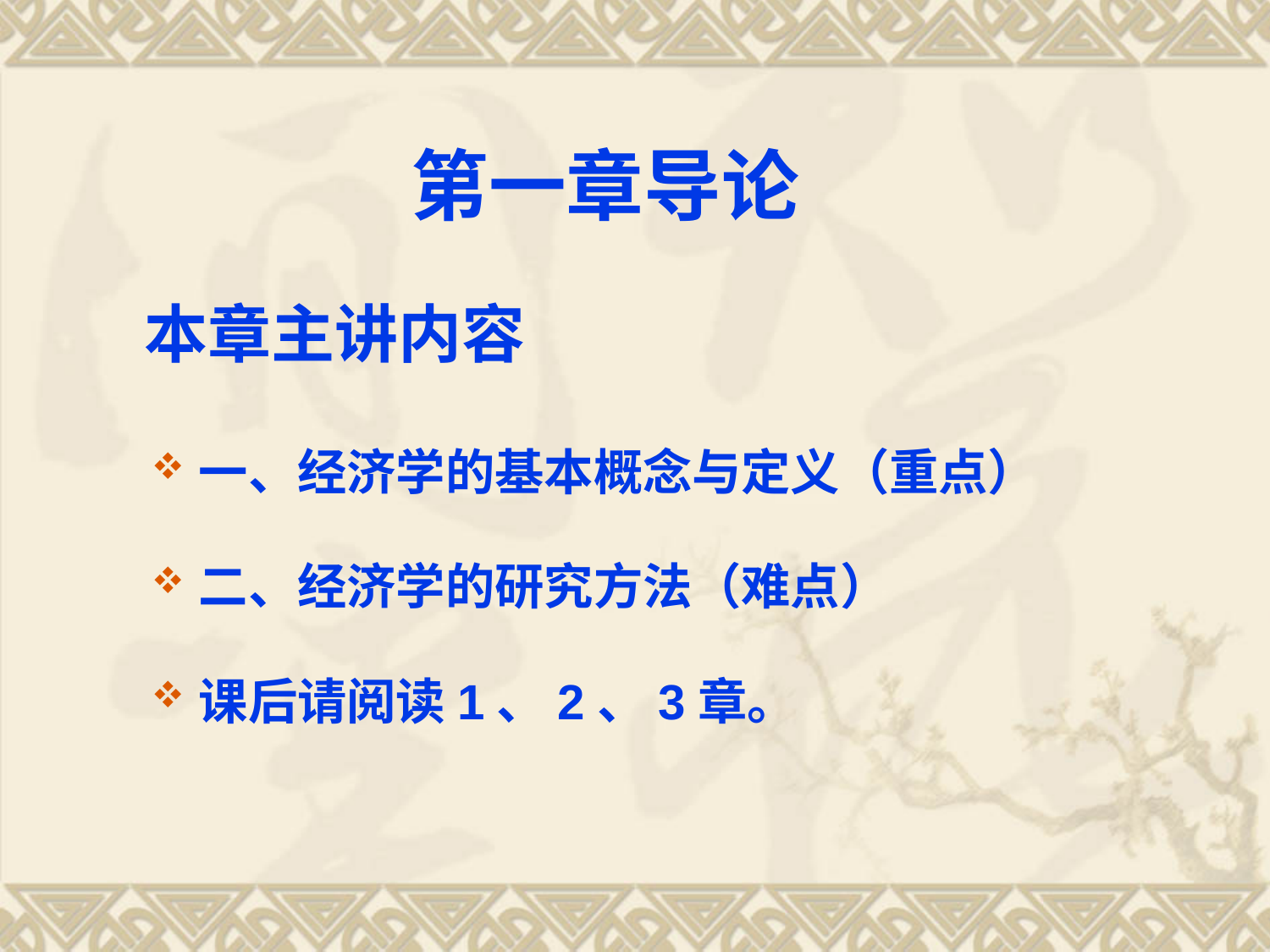

第一章导论
本章主讲内容
一、经济学的基本概念与定义（重点）

二、经济学的研究方法（难点）

课后请阅读1、2、3章。